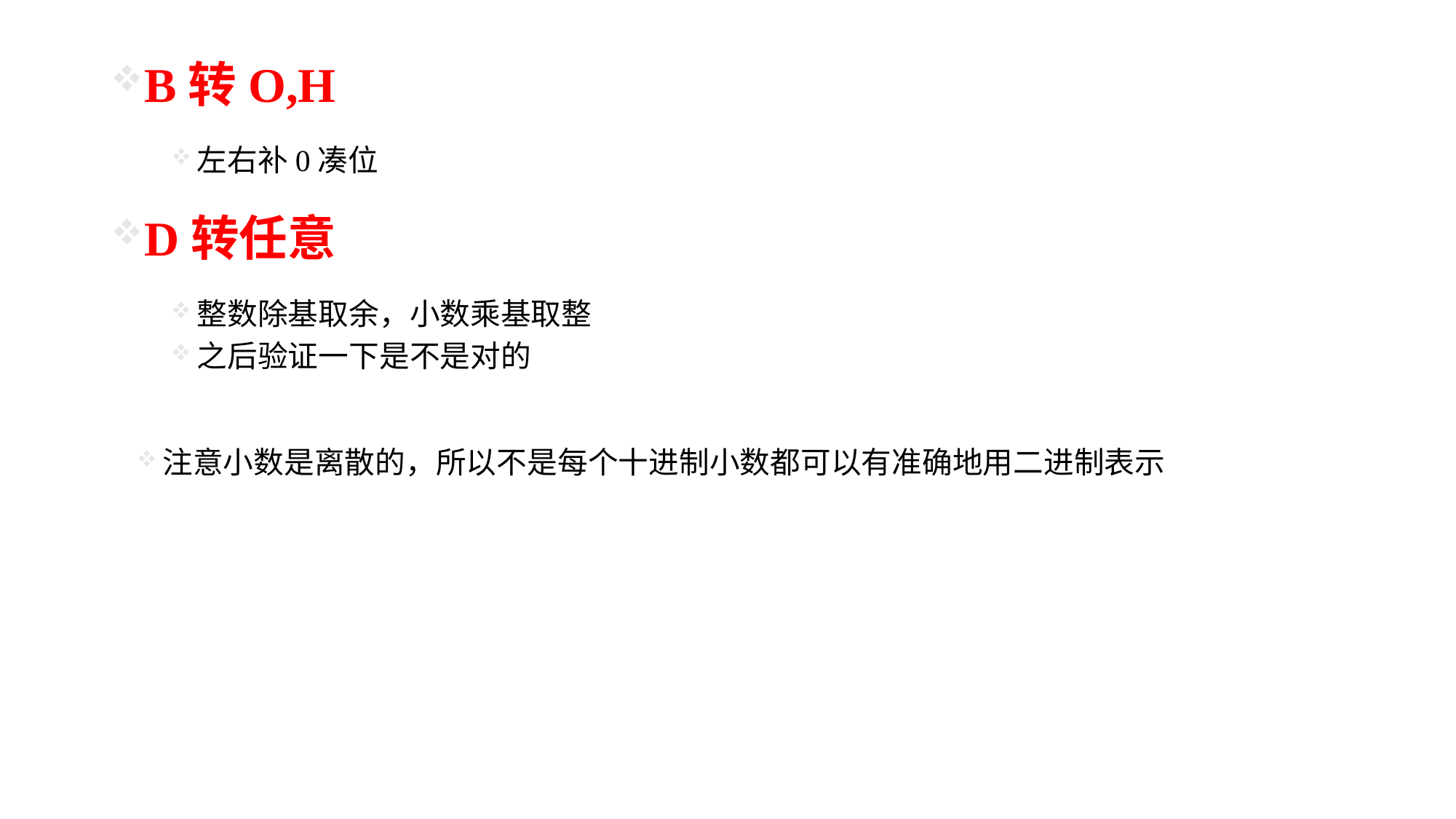

B转O,H
左右补0凑位
D转任意
整数除基取余，小数乘基取整
之后验证一下是不是对的
注意小数是离散的，所以不是每个十进制小数都可以有准确地用二进制表示